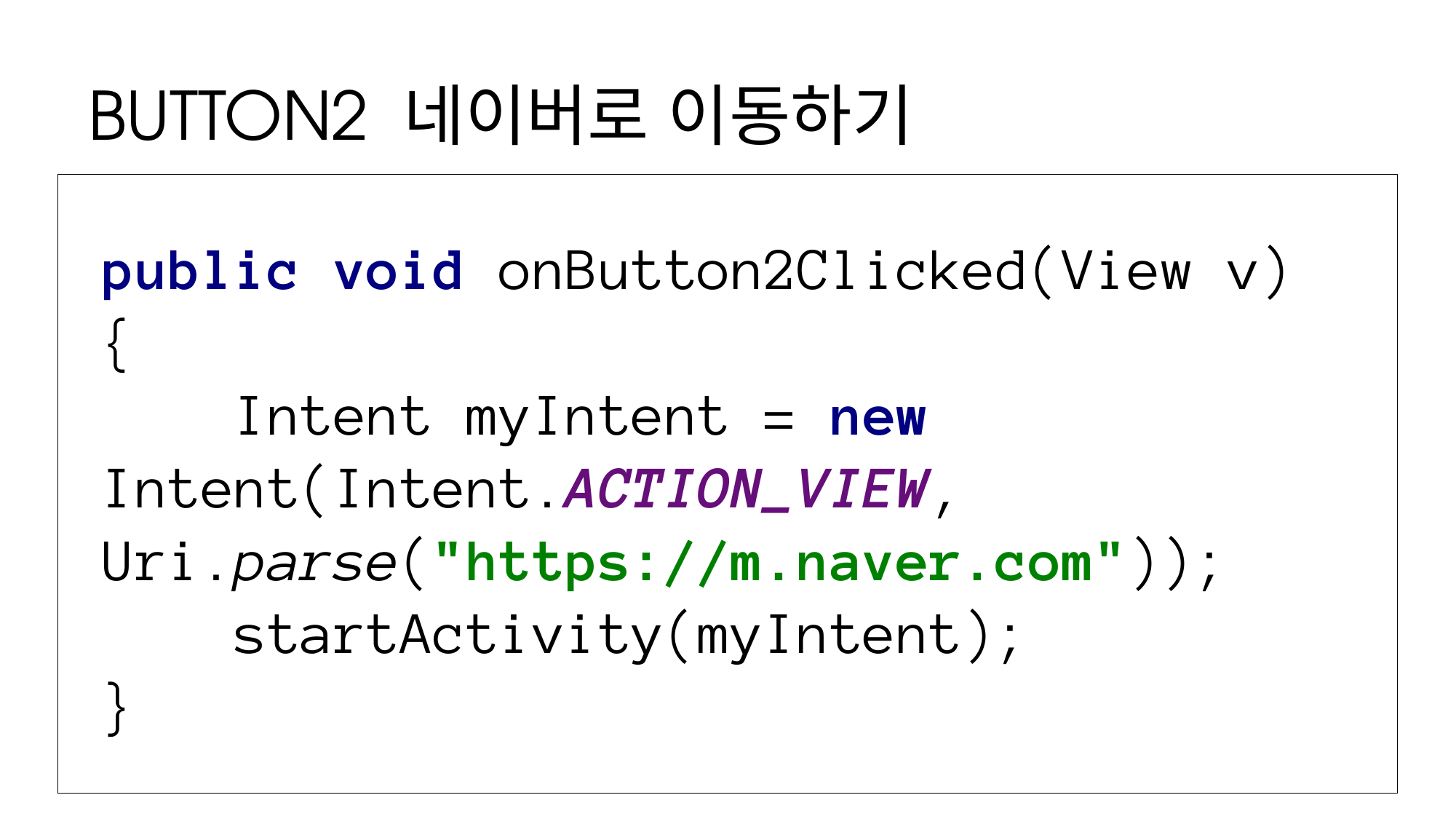

# Button2 네이버로 이동하기
public void onButton2Clicked(View v)
{
    Intent myIntent = new Intent(Intent.ACTION_VIEW, Uri.parse("https://m.naver.com"));
    startActivity(myIntent);
}